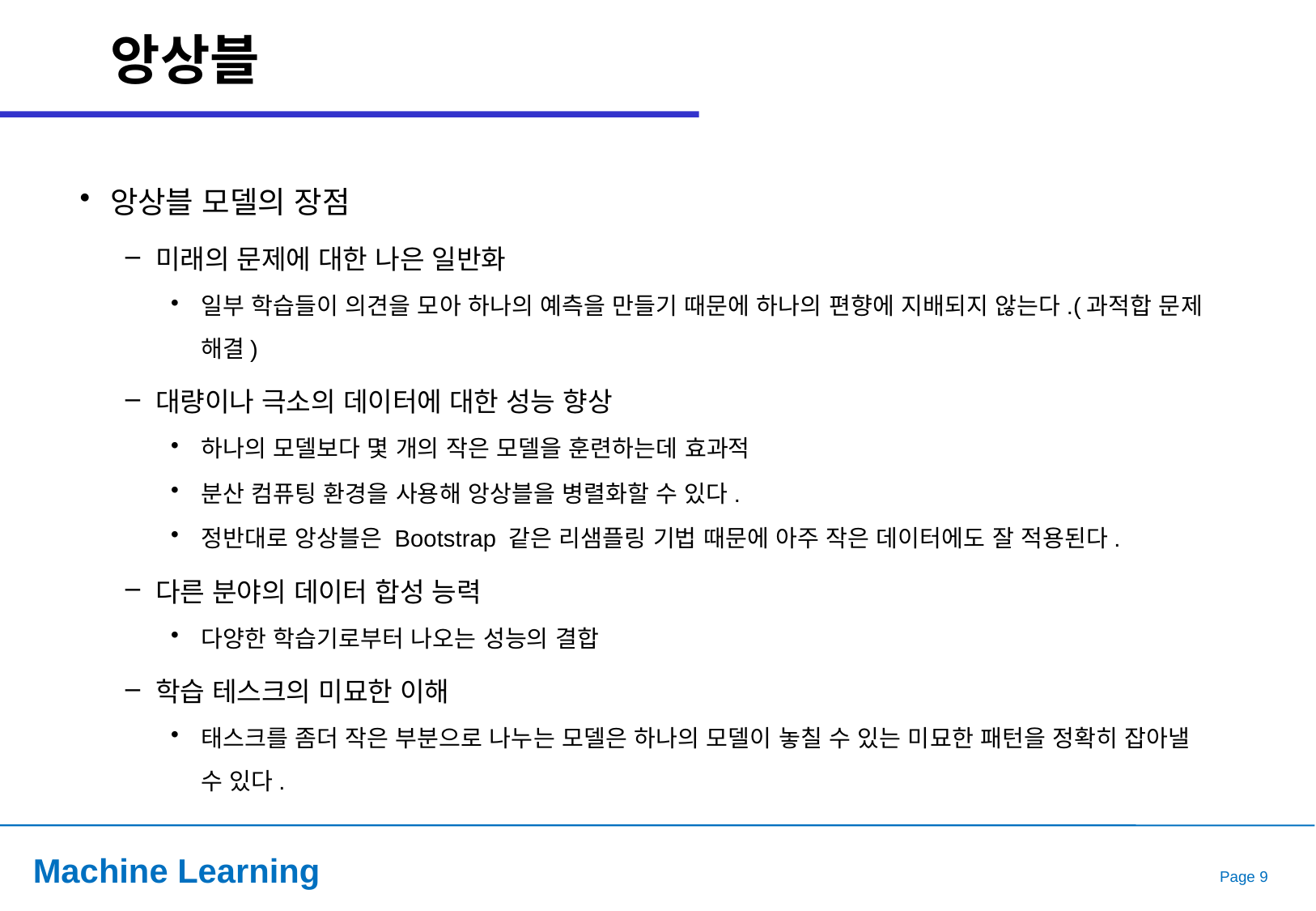

# 앙상블
앙상블 모델의 장점
미래의 문제에 대한 나은 일반화
일부 학습들이 의견을 모아 하나의 예측을 만들기 때문에 하나의 편향에 지배되지 않는다.(과적합 문제 해결)
대량이나 극소의 데이터에 대한 성능 향상
하나의 모델보다 몇 개의 작은 모델을 훈련하는데 효과적
분산 컴퓨팅 환경을 사용해 앙상블을 병렬화할 수 있다.
정반대로 앙상블은 Bootstrap 같은 리샘플링 기법 때문에 아주 작은 데이터에도 잘 적용된다.
다른 분야의 데이터 합성 능력
다양한 학습기로부터 나오는 성능의 결합
학습 테스크의 미묘한 이해
태스크를 좀더 작은 부분으로 나누는 모델은 하나의 모델이 놓칠 수 있는 미묘한 패턴을 정확히 잡아낼 수 있다.

Page 9